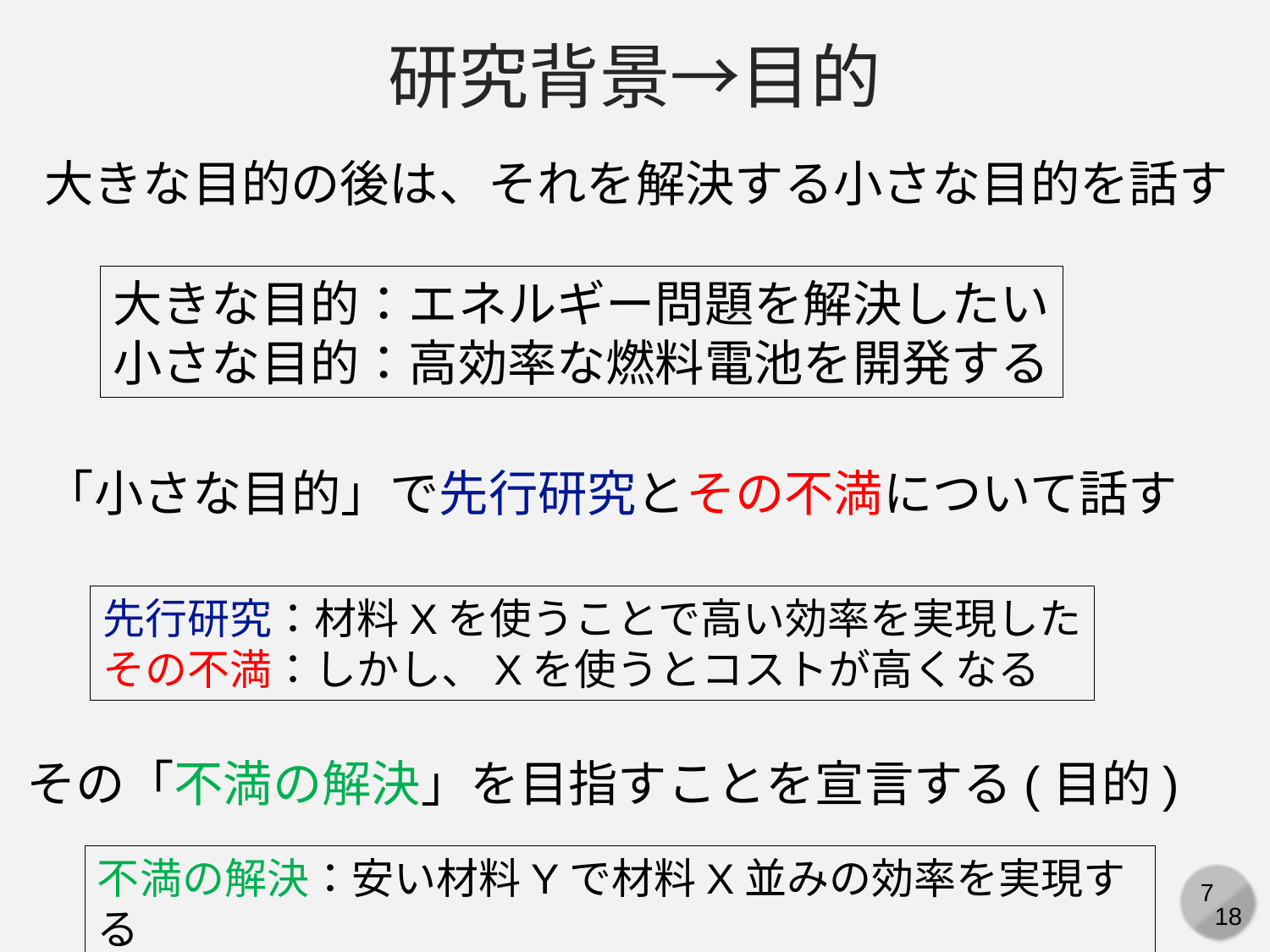

研究背景→目的
大きな目的の後は、それを解決する小さな目的を話す
大きな目的：エネルギー問題を解決したい
小さな目的：高効率な燃料電池を開発する
「小さな目的」で先行研究とその不満について話す
先行研究：材料Xを使うことで高い効率を実現した
その不満：しかし、Xを使うとコストが高くなる
その「不満の解決」を目指すことを宣言する(目的)
不満の解決：安い材料Yで材料X並みの効率を実現する